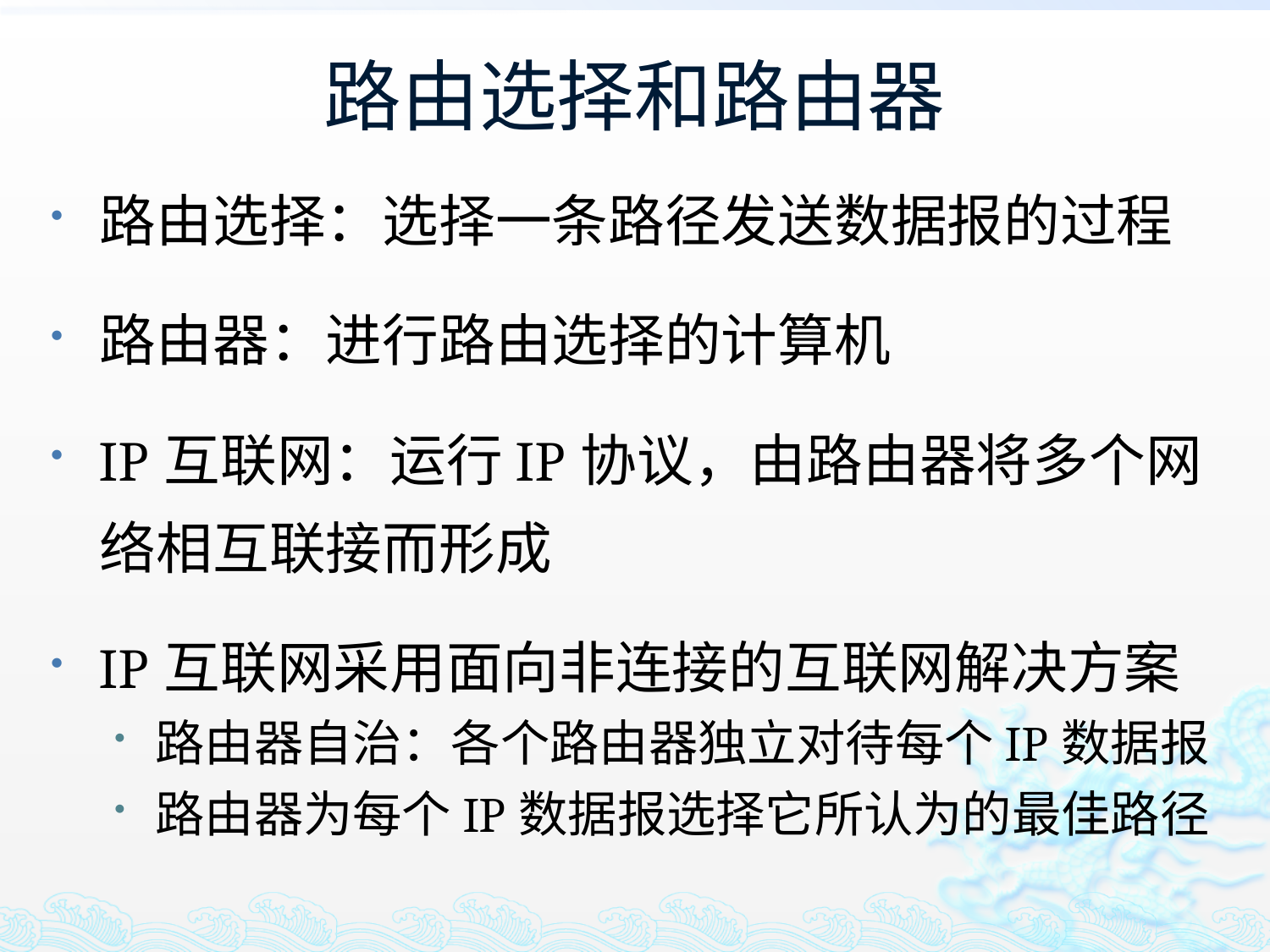

# 路由选择和路由器
路由选择：选择一条路径发送数据报的过程
路由器：进行路由选择的计算机
IP互联网：运行IP协议，由路由器将多个网络相互联接而形成
IP互联网采用面向非连接的互联网解决方案
路由器自治：各个路由器独立对待每个IP数据报
路由器为每个IP数据报选择它所认为的最佳路径